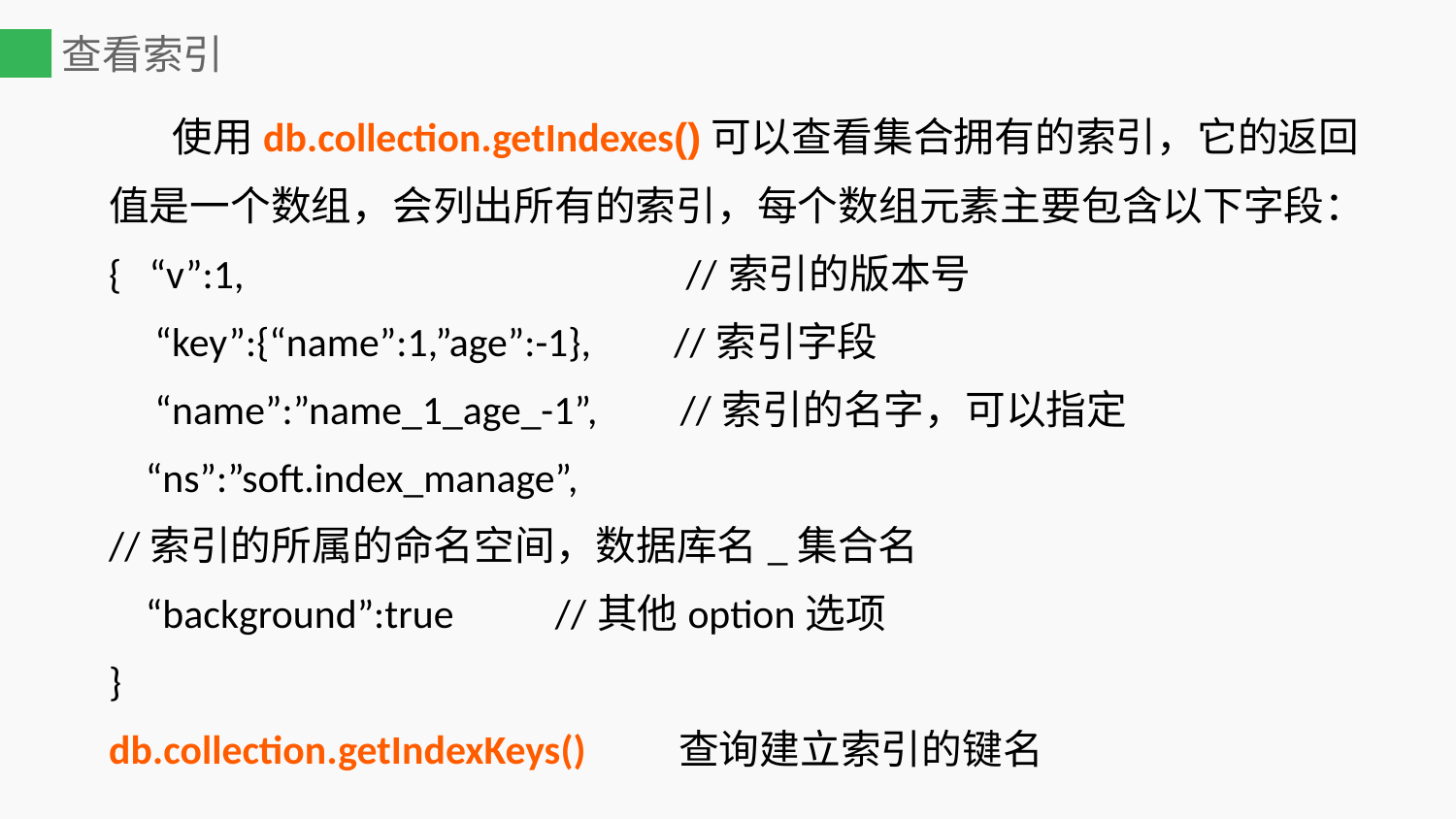

# 查看索引
      使用db.collection.getIndexes()可以查看集合拥有的索引，它的返回值是一个数组，会列出所有的索引，每个数组元素主要包含以下字段：
{   “v”:1,                                                //索引的版本号
     “key”:{“name”:1,”age”:-1},         //索引字段
     “name”:”name_1_age_-1”,         //索引的名字，可以指定
    “ns”:”soft.index_manage”,
//索引的所属的命名空间，数据库名_集合名
    “background”:true           //其他option选项
}
db.collection.getIndexKeys()         查询建立索引的键名